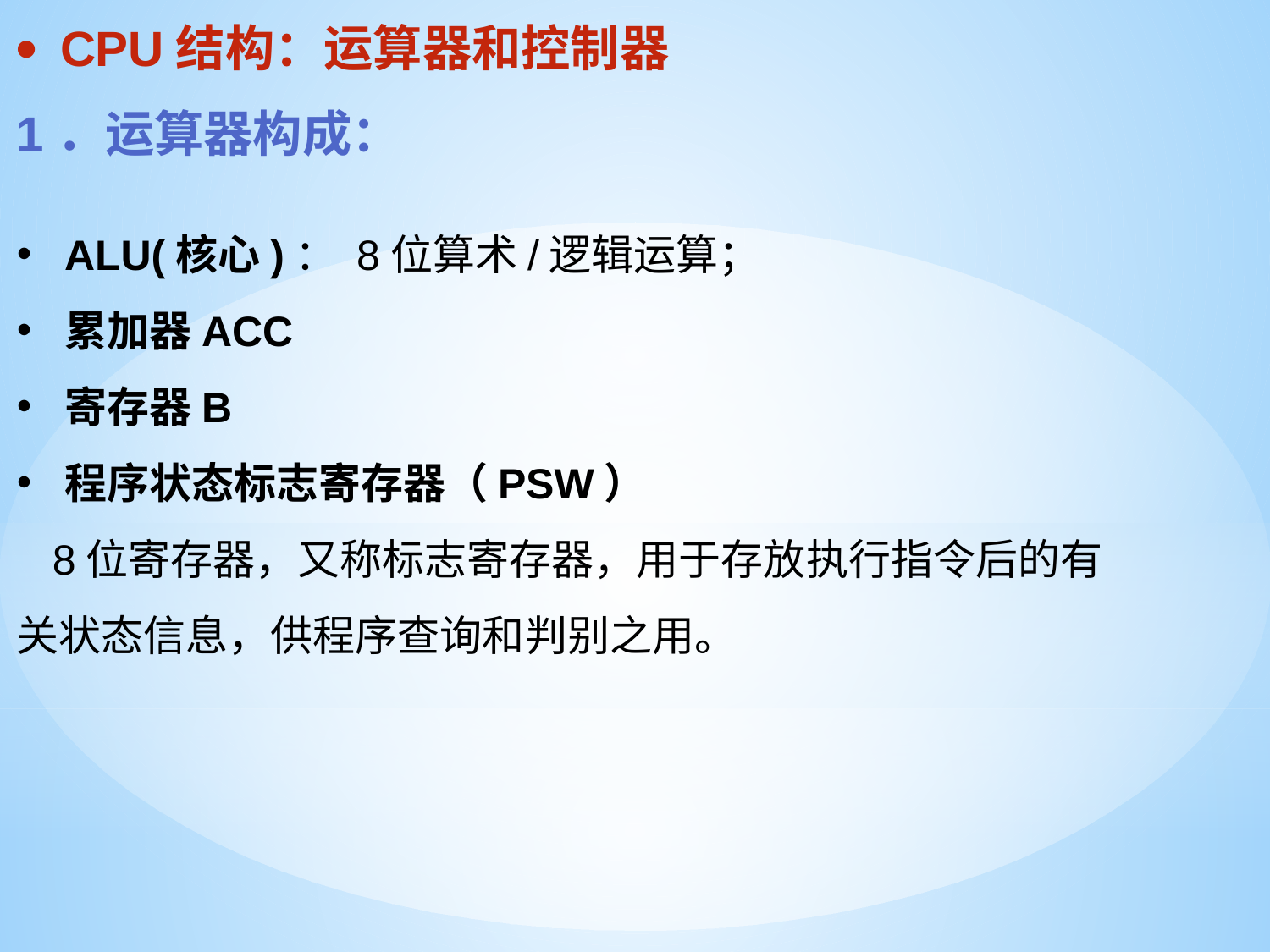

# CPU结构：运算器和控制器
1．运算器构成：
ALU(核心)： 8位算术/逻辑运算；
累加器ACC
寄存器B
程序状态标志寄存器（PSW）
   8位寄存器，又称标志寄存器，用于存放执行指令后的有关状态信息，供程序查询和判别之用。